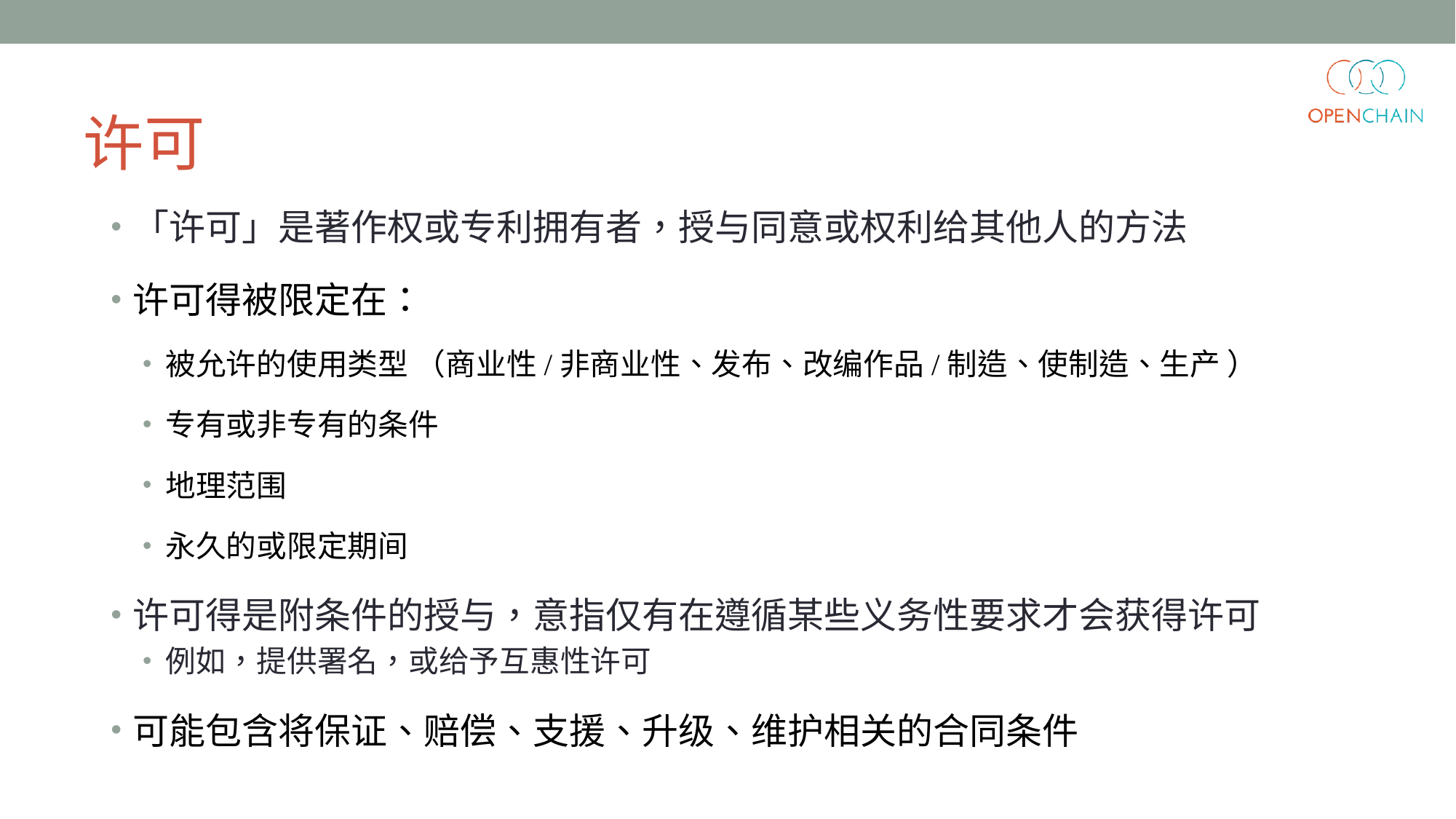

# 许可
「许可」是著作权或专利拥有者，授与同意或权利给其他人的方法
许可得被限定在：
被允许的使用类型 （商业性/非商业性、发布、改编作品/制造、使制造、生产 ）
专有或非专有的条件
地理范围
永久的或限定期间
许可得是附条件的授与，意指仅有在遵循某些义务性要求才会获得许可
例如，提供署名，或给予互惠性许可
可能包含将保证、赔偿、支援、升级、维护相关的合同条件